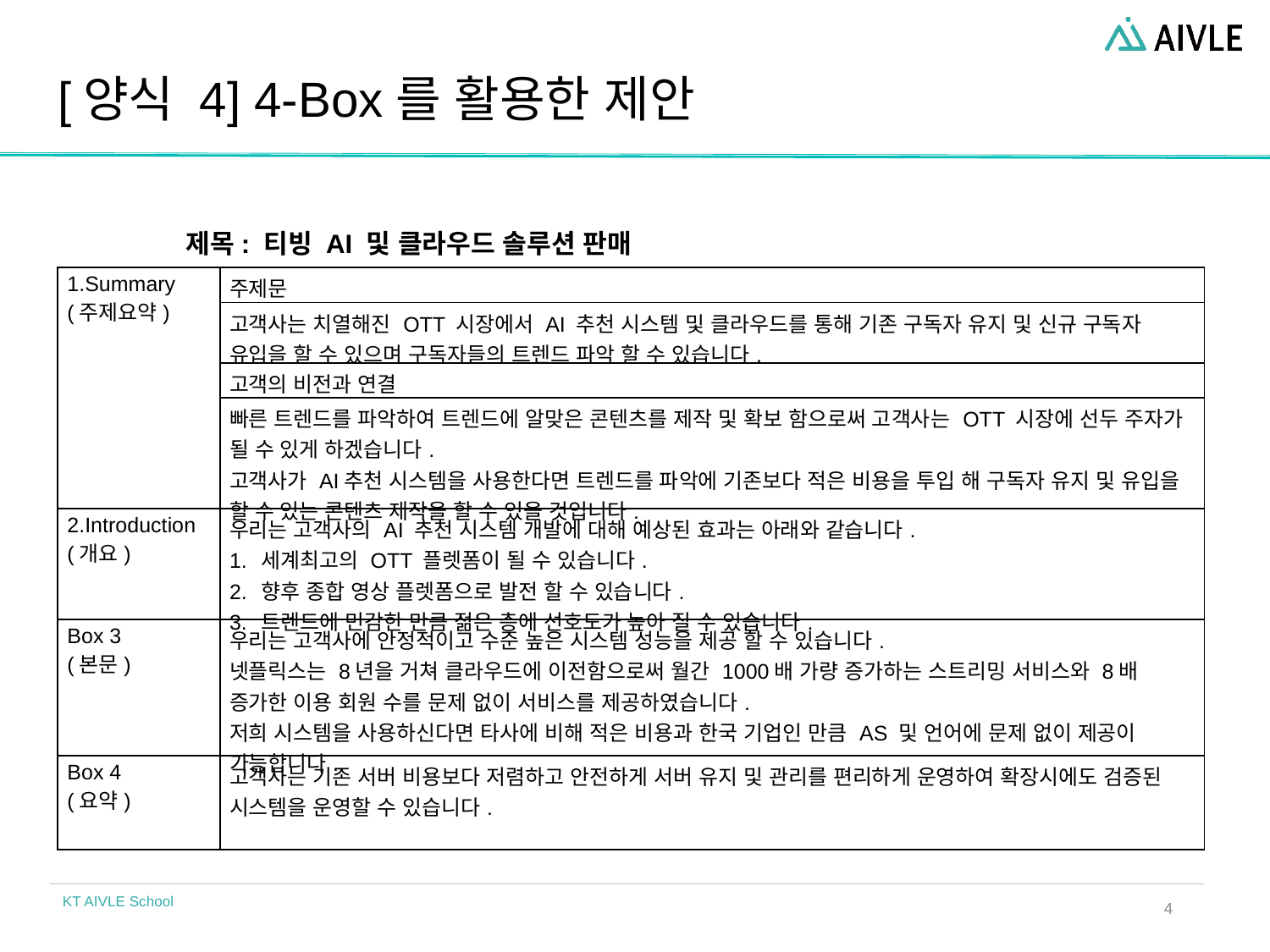

# [양식 4] 4-Box를 활용한 제안
제목: 티빙 AI 및 클라우드 솔루션 판매
| 1.Summary (주제요약) | 주제문 |
| --- | --- |
|  | 고객사는 치열해진 OTT 시장에서 AI 추천 시스템 및 클라우드를 통해 기존 구독자 유지 및 신규 구독자 유입을 할 수 있으며 구독자들의 트렌드 파악 할 수 있습니다. |
|  | 고객의 비전과 연결 |
|  | 빠른 트렌드를 파악하여 트렌드에 알맞은 콘텐츠를 제작 및 확보 함으로써 고객사는 OTT 시장에 선두 주자가 될 수 있게 하겠습니다. 고객사가 AI추천 시스템을 사용한다면 트렌드를 파악에 기존보다 적은 비용을 투입 해 구독자 유지 및 유입을 할 수 있는 콘텐츠 제작을 할 수 있을 것입니다. |
| 2.Introduction (개요) | 우리는 고객사의 AI 추천 시스템 개발에 대해 예상된 효과는 아래와 같습니다. 세계최고의 OTT 플렛폼이 될 수 있습니다. 향후 종합 영상 플렛폼으로 발전 할 수 있습니다. 트렌드에 민감한 만큼 젊은 층에 선호도가 높아 질 수 있습니다. |
| Box 3 (본문) | 우리는 고객사에 안정적이고 수준 높은 시스템 성능을 제공 할 수 있습니다. 넷플릭스는 8년을 거쳐 클라우드에 이전함으로써 월간 1000배 가량 증가하는 스트리밍 서비스와 8배 증가한 이용 회원 수를 문제 없이 서비스를 제공하였습니다. 저희 시스템을 사용하신다면 타사에 비해 적은 비용과 한국 기업인 만큼 AS 및 언어에 문제 없이 제공이 가능합니다. |
| Box 4 (요약) | 고객사는 기존 서버 비용보다 저렴하고 안전하게 서버 유지 및 관리를 편리하게 운영하여 확장시에도 검증된 시스템을 운영할 수 있습니다. |